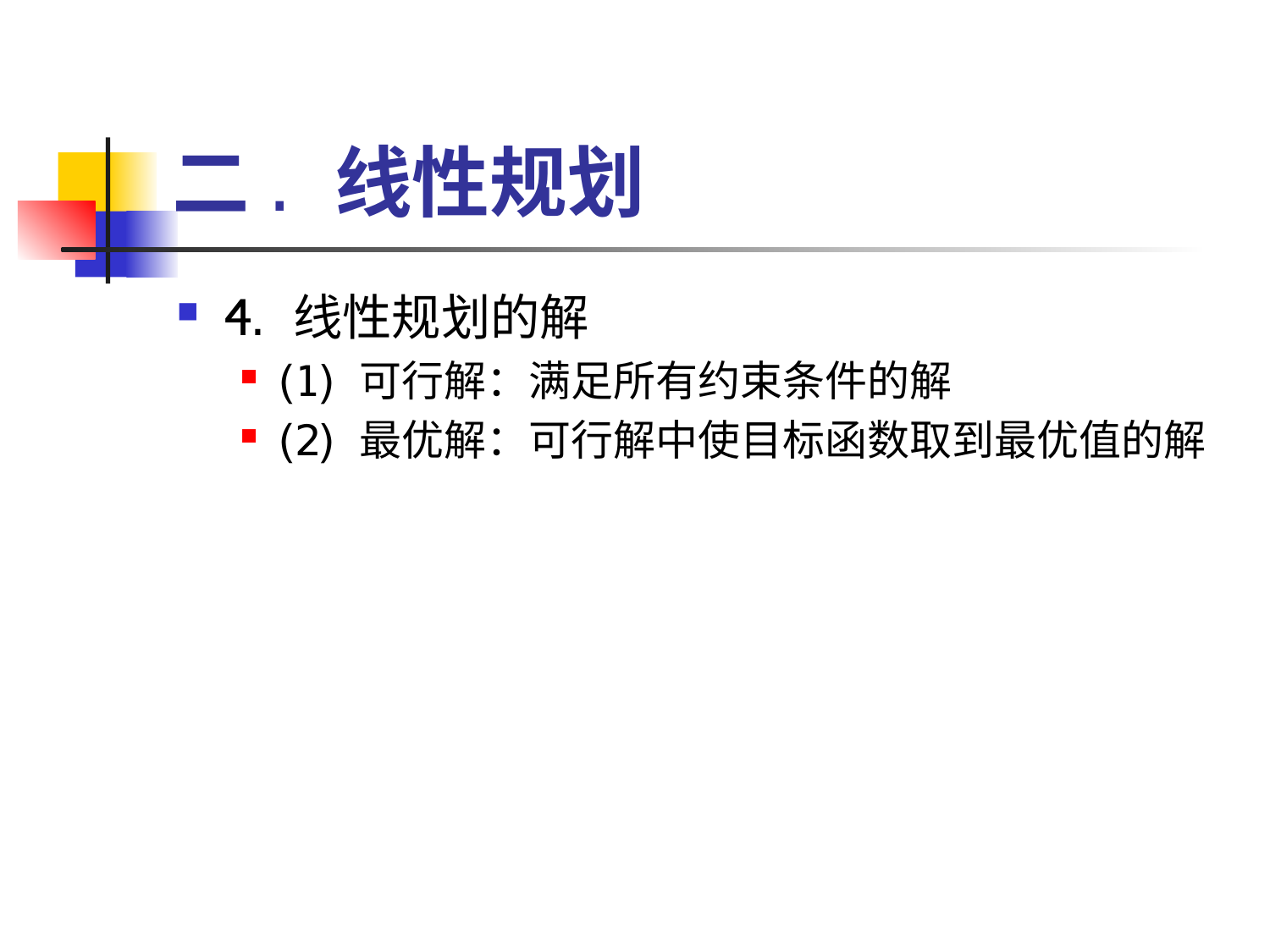

# 二. 线性规划
4. 线性规划的解
(1) 可行解：满足所有约束条件的解
(2) 最优解：可行解中使目标函数取到最优值的解